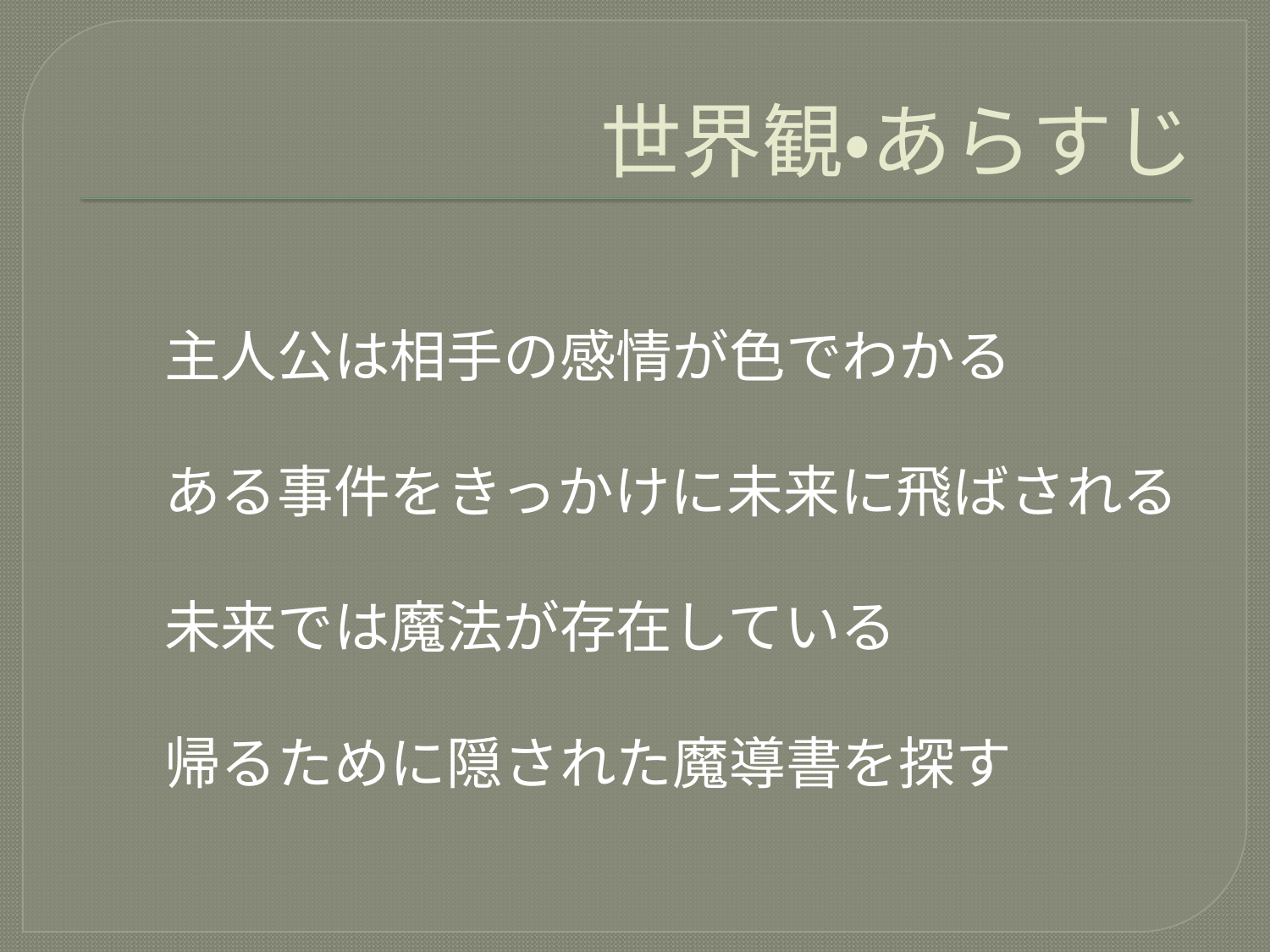

# 世界観・あらすじ

	主人公は相手の感情が色でわかる

	ある事件をきっかけに未来に飛ばされる

	未来では魔法が存在している

	帰るために隠された魔導書を探す